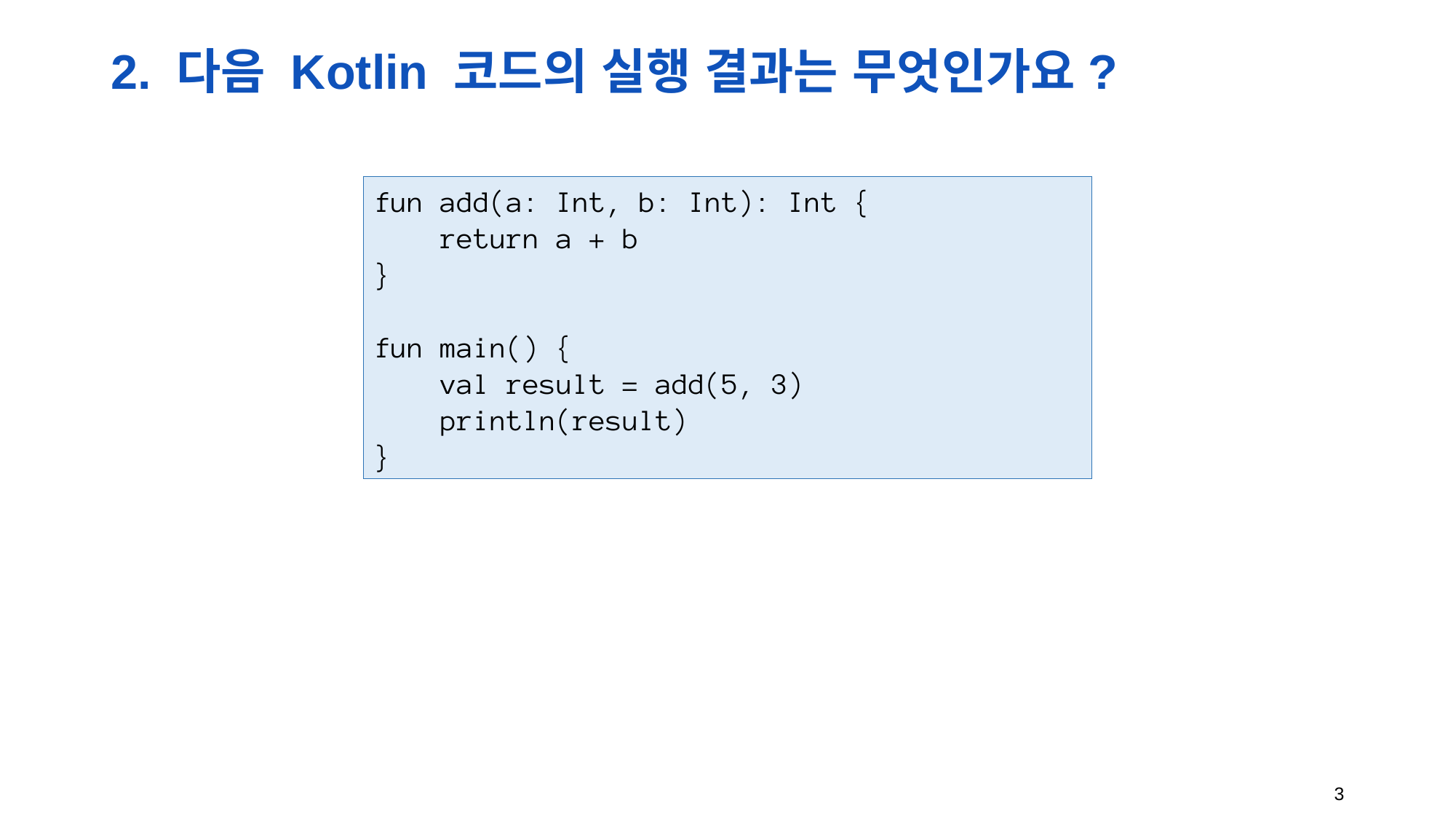

# 2. 다음 Kotlin 코드의 실행 결과는 무엇인가요?
fun add(a: Int, b: Int): Int {
    return a + b
}

fun main() {
    val result = add(5, 3)
    println(result)
}
3